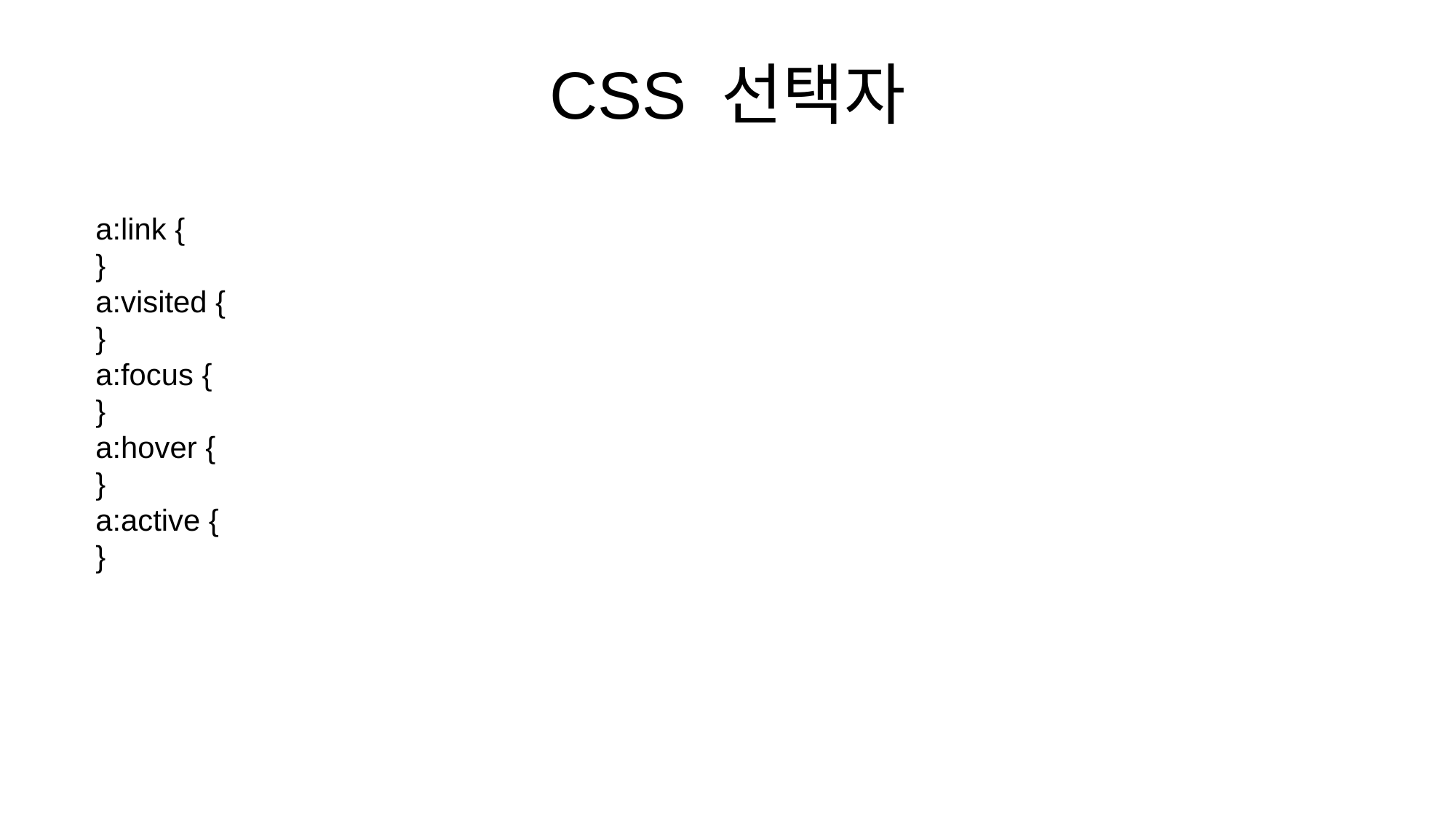

CSS 선택자
a:link {
}
a:visited {
}
a:focus {
}
a:hover {
}
a:active {
}